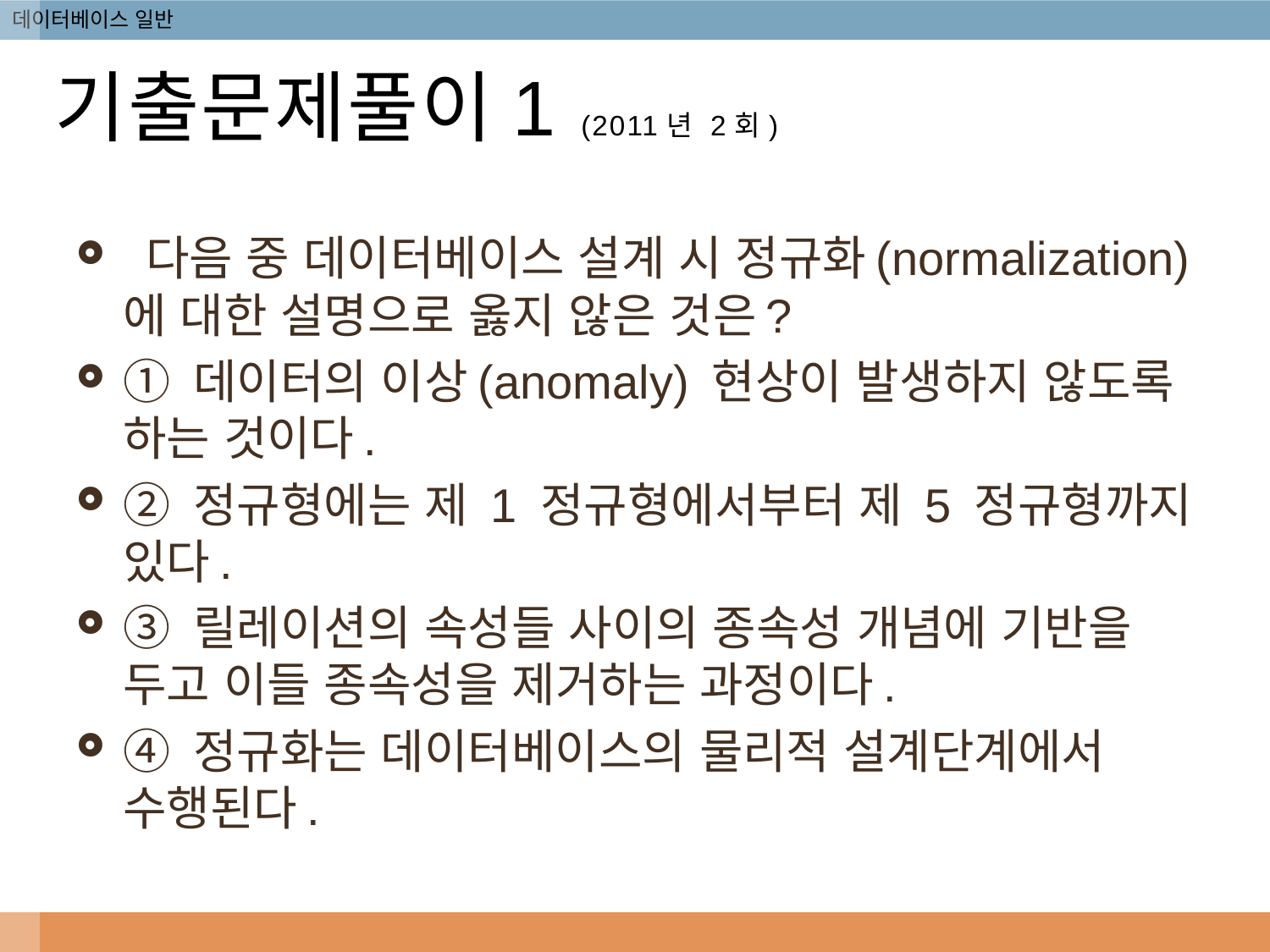

# 기출문제풀이1 (2011년 2회)
 다음 중 데이터베이스 설계 시 정규화(normalization)에 대한 설명으로 옳지 않은 것은?
① 데이터의 이상(anomaly) 현상이 발생하지 않도록 하는 것이다.
② 정규형에는 제 1 정규형에서부터 제 5 정규형까지 있다.
③ 릴레이션의 속성들 사이의 종속성 개념에 기반을 두고 이들 종속성을 제거하는 과정이다.
④ 정규화는 데이터베이스의 물리적 설계단계에서 수행된다.